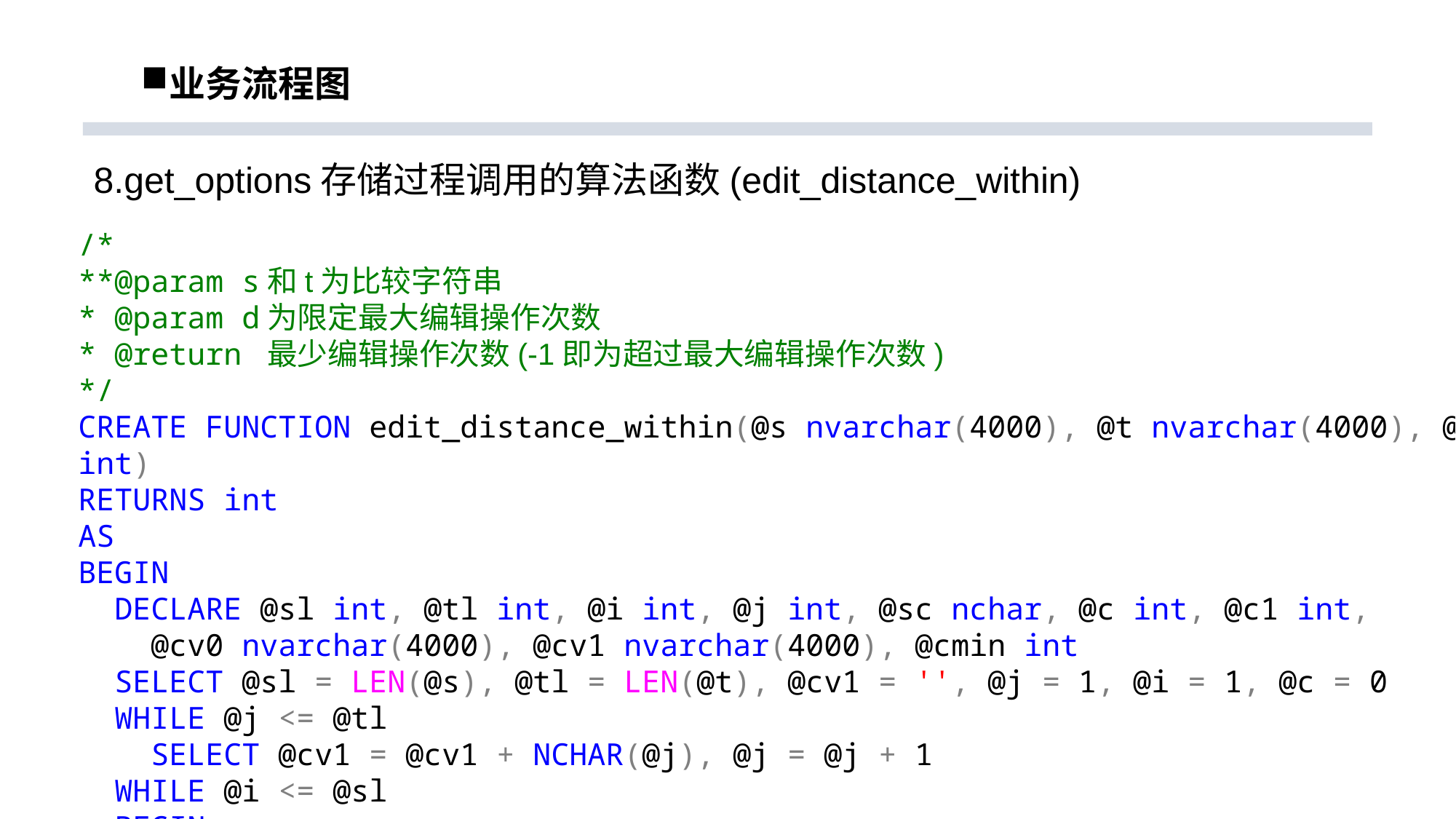

# 业务流程图
8.get_options存储过程调用的算法函数(edit_distance_within)
/*
**@param s和t为比较字符串
* @param d为限定最大编辑操作次数
* @return 最少编辑操作次数(-1即为超过最大编辑操作次数)
*/
CREATE FUNCTION edit_distance_within(@s nvarchar(4000), @t nvarchar(4000), @d int)
RETURNS int
AS
BEGIN
  DECLARE @sl int, @tl int, @i int, @j int, @sc nchar, @c int, @c1 int,
    @cv0 nvarchar(4000), @cv1 nvarchar(4000), @cmin int
  SELECT @sl = LEN(@s), @tl = LEN(@t), @cv1 = '', @j = 1, @i = 1, @c = 0
  WHILE @j <= @tl
    SELECT @cv1 = @cv1 + NCHAR(@j), @j = @j + 1
  WHILE @i <= @sl
  BEGIN